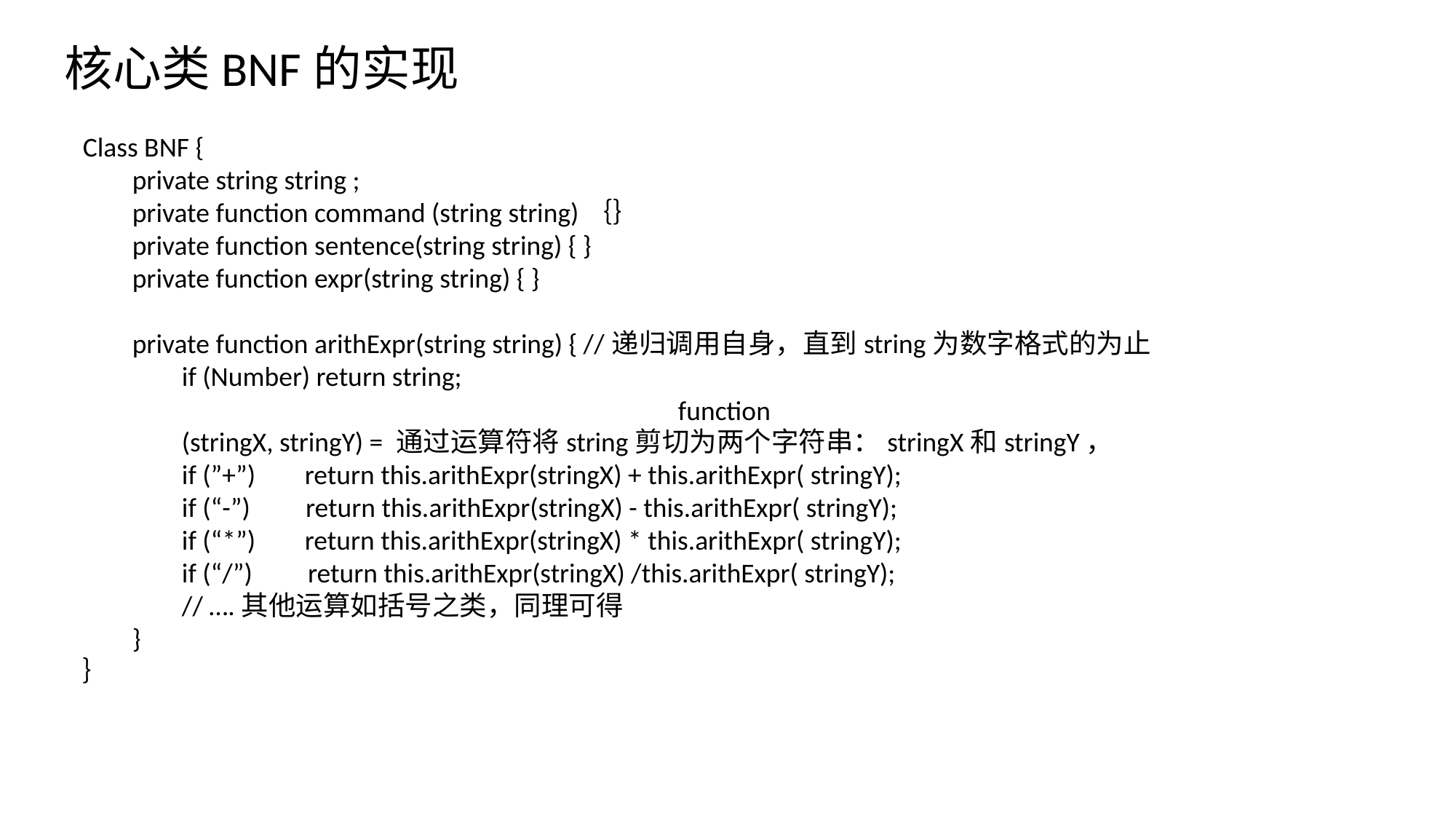

核心类BNF的实现
Class BNF {
        private string string ;
        private function command (string string)｛｝
        private function sentence(string string) { }
        private function expr(string string) { }

        private function arithExpr(string string) { //递归调用自身，直到string为数字格式的为止
                if (Number) return string;

                (stringX, stringY) = 通过运算符将string剪切为两个字符串：stringX和stringY，
                if (”+”)        return this.arithExpr(stringX) + this.arithExpr( stringY);
                if (“-”)         return this.arithExpr(stringX) - this.arithExpr( stringY);
                if (“*”)        return this.arithExpr(stringX) * this.arithExpr( stringY);
                if (“/”)         return this.arithExpr(stringX) /this.arithExpr( stringY);
                // ….其他运算如括号之类，同理可得
        }
｝
function